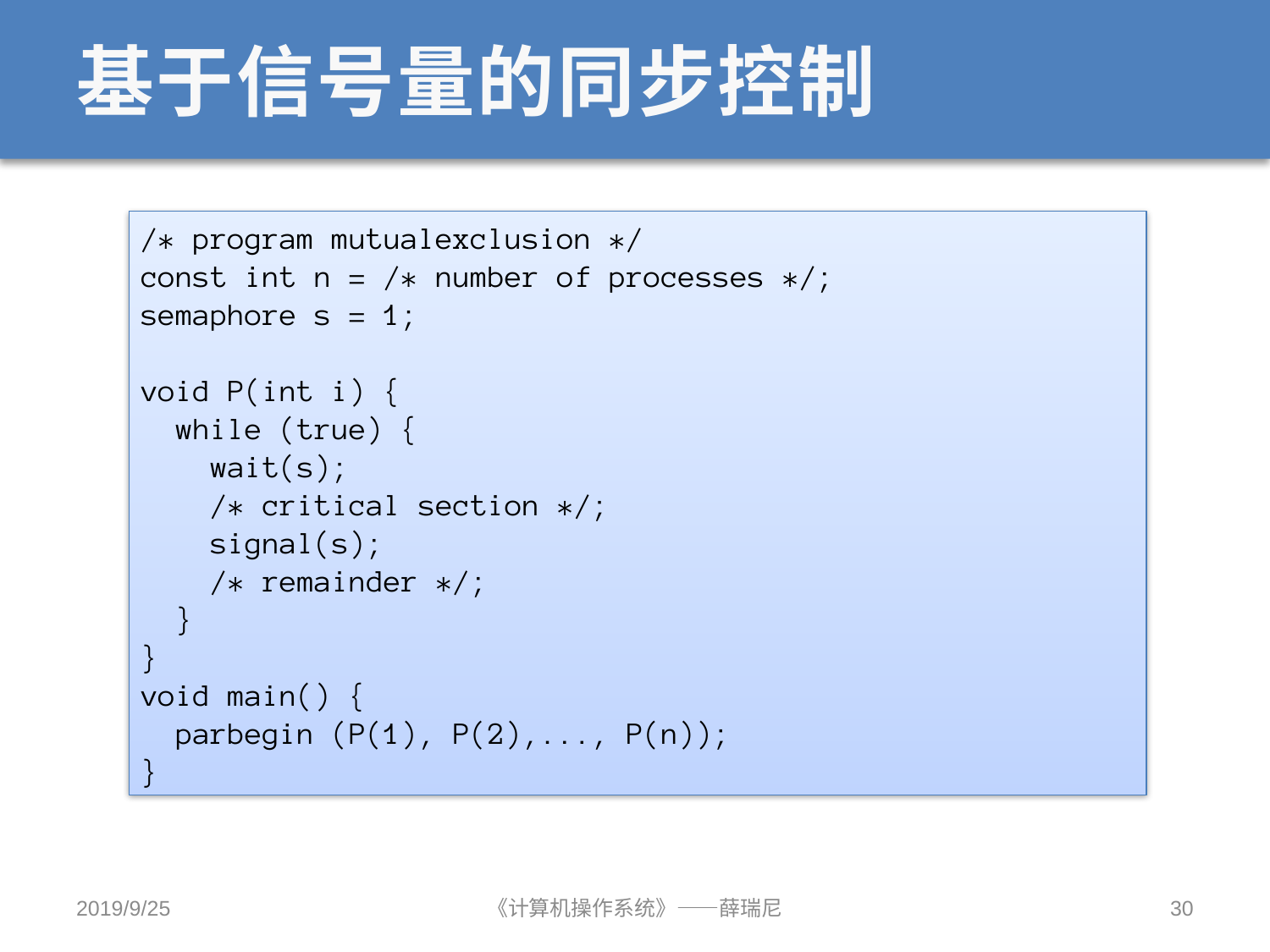

# 基于信号量的同步控制
/* program mutualexclusion */
const int n = /* number of processes */;
semaphore s = 1;

void P(int i) {
  while (true) {
    wait(s);
    /* critical section */;
    signal(s);
    /* remainder */;
  }
}
void main() {
  parbegin (P(1), P(2),..., P(n));
}
2019/9/25
《计算机操作系统》——薛瑞尼
30